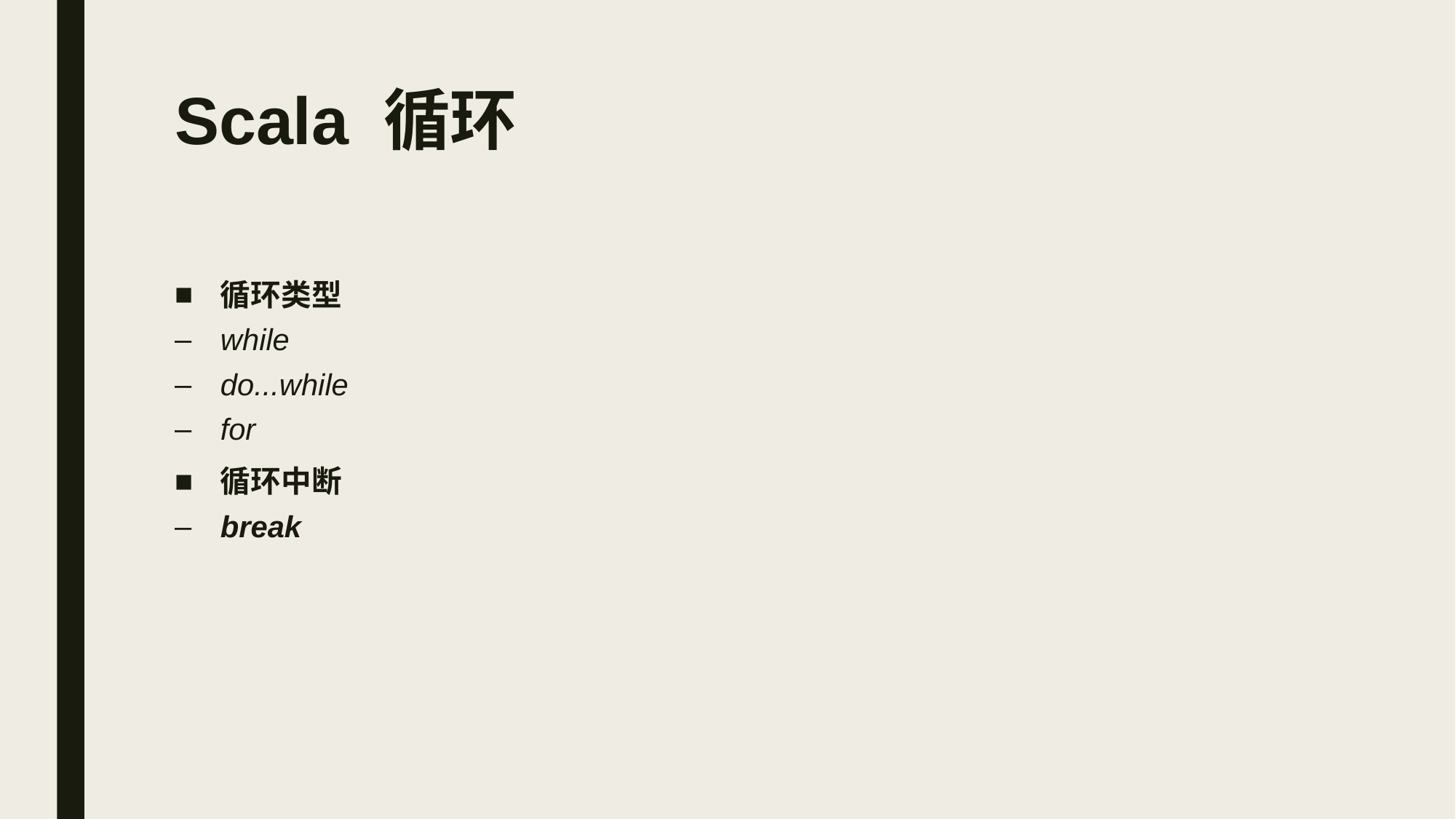

# Scala 循环
循环类型
while
do...while
for
循环中断
break